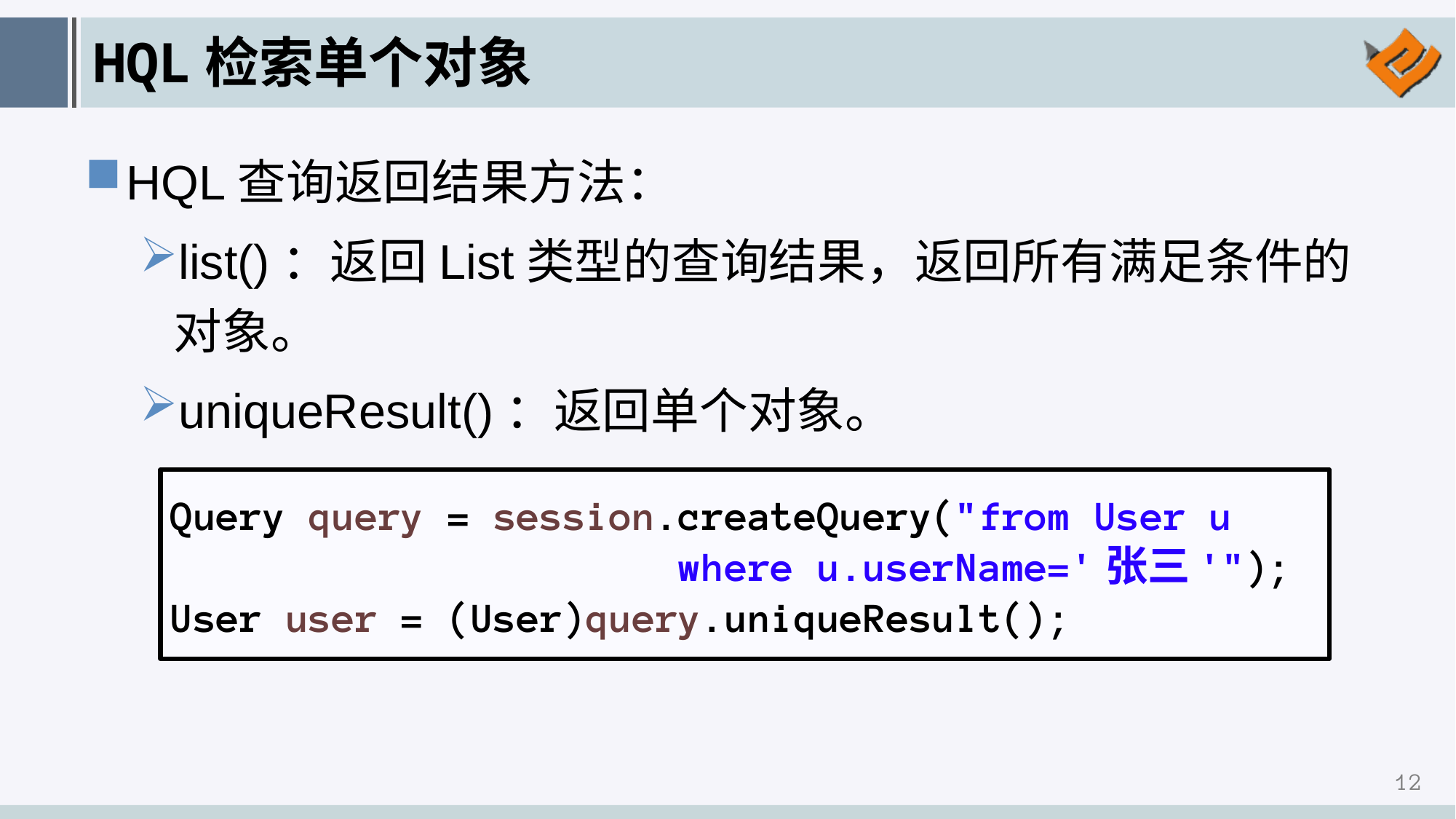

# HQL检索单个对象
HQL查询返回结果方法：
list()：返回List类型的查询结果，返回所有满足条件的对象。
uniqueResult()：返回单个对象。
Query query = session.createQuery("from User u
                      where u.userName='张三'");
User user = (User)query.uniqueResult();